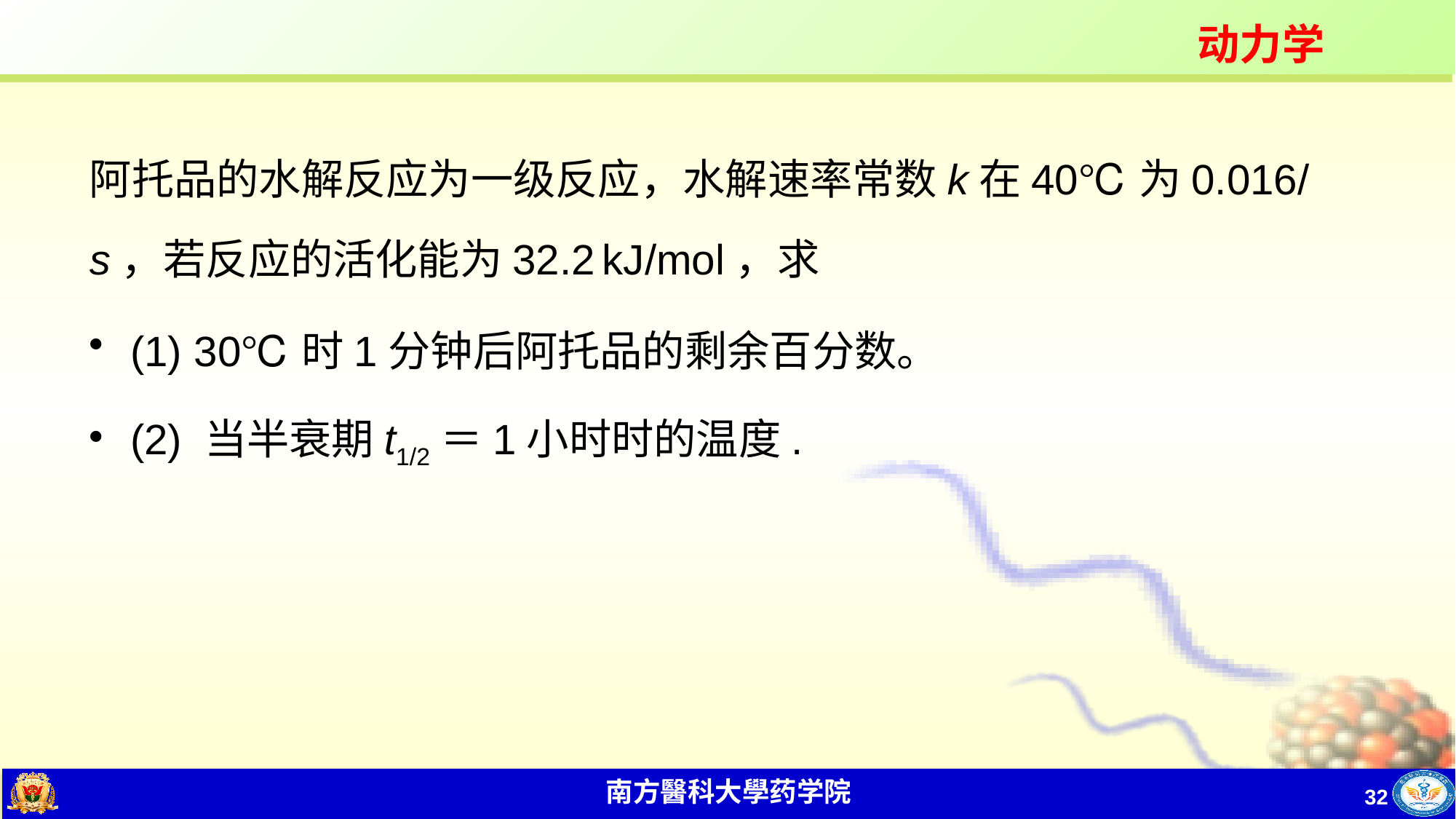

#
阿托品的水解反应为一级反应，水解速率常数k在40℃为0.016/s，若反应的活化能为32.2 kJ/mol，求
(1) 30℃时1分钟后阿托品的剩余百分数。
(2) 当半衰期t1/2＝1小时时的温度.
32